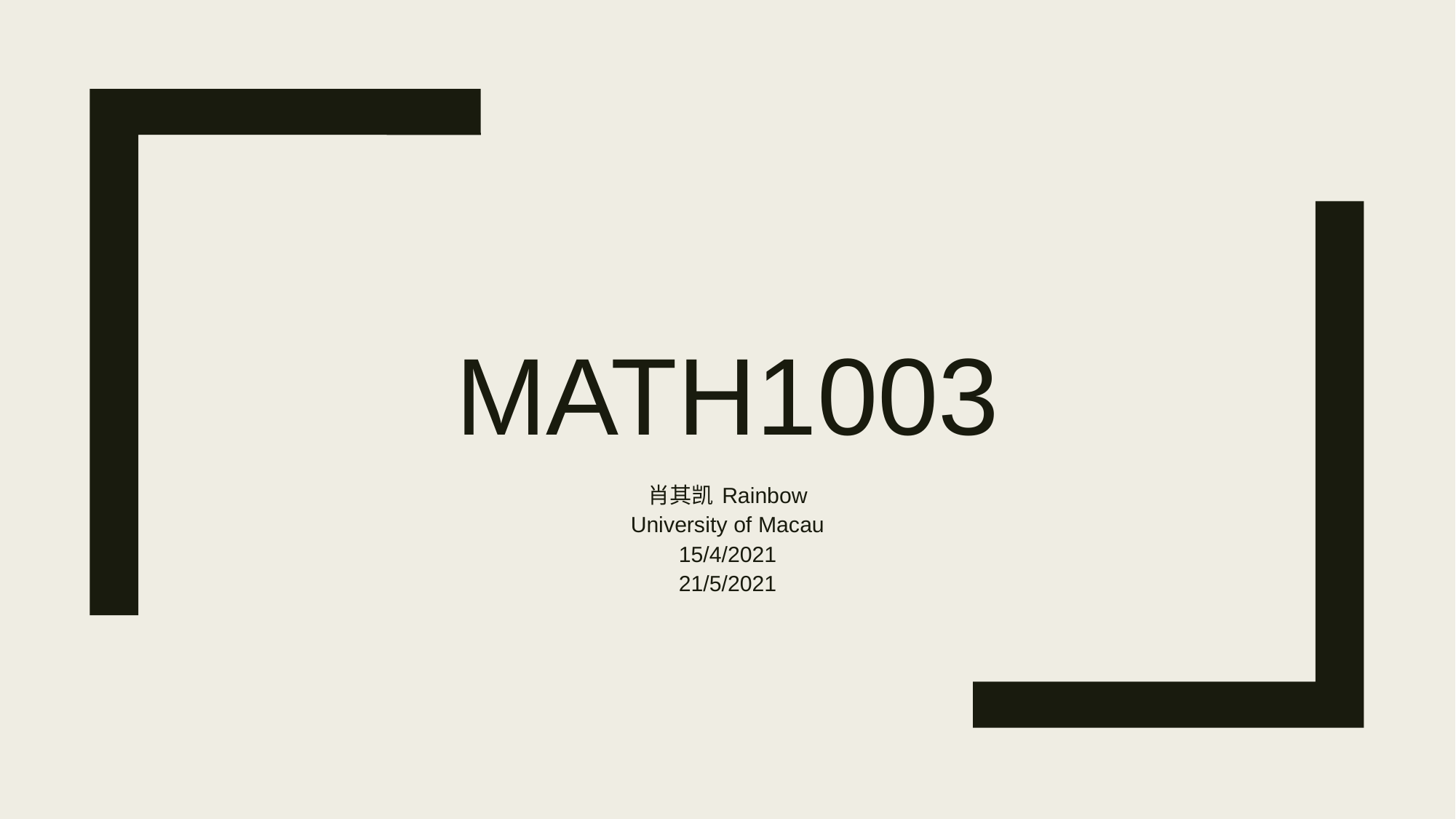

# MATH1003
肖其凯 Rainbow
University of Macau
15/4/2021
21/5/2021